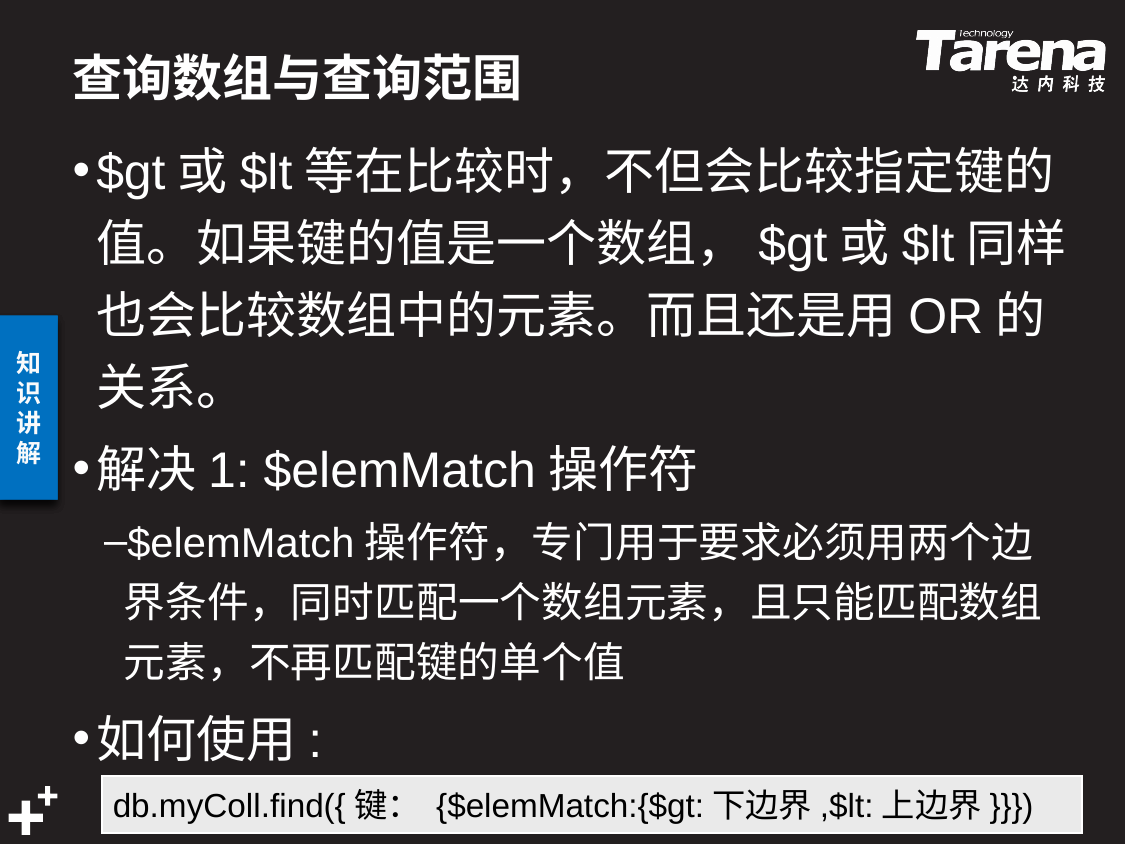

# 查询数组与查询范围
$gt或$lt等在比较时，不但会比较指定键的值。如果键的值是一个数组，$gt或$lt同样也会比较数组中的元素。而且还是用OR的关系。
解决1: $elemMatch操作符
$elemMatch操作符，专门用于要求必须用两个边界条件，同时匹配一个数组元素，且只能匹配数组元素，不再匹配键的单个值
如何使用:
db.myColl.find({键： {$elemMatch:{$gt:下边界,$lt:上边界}}})